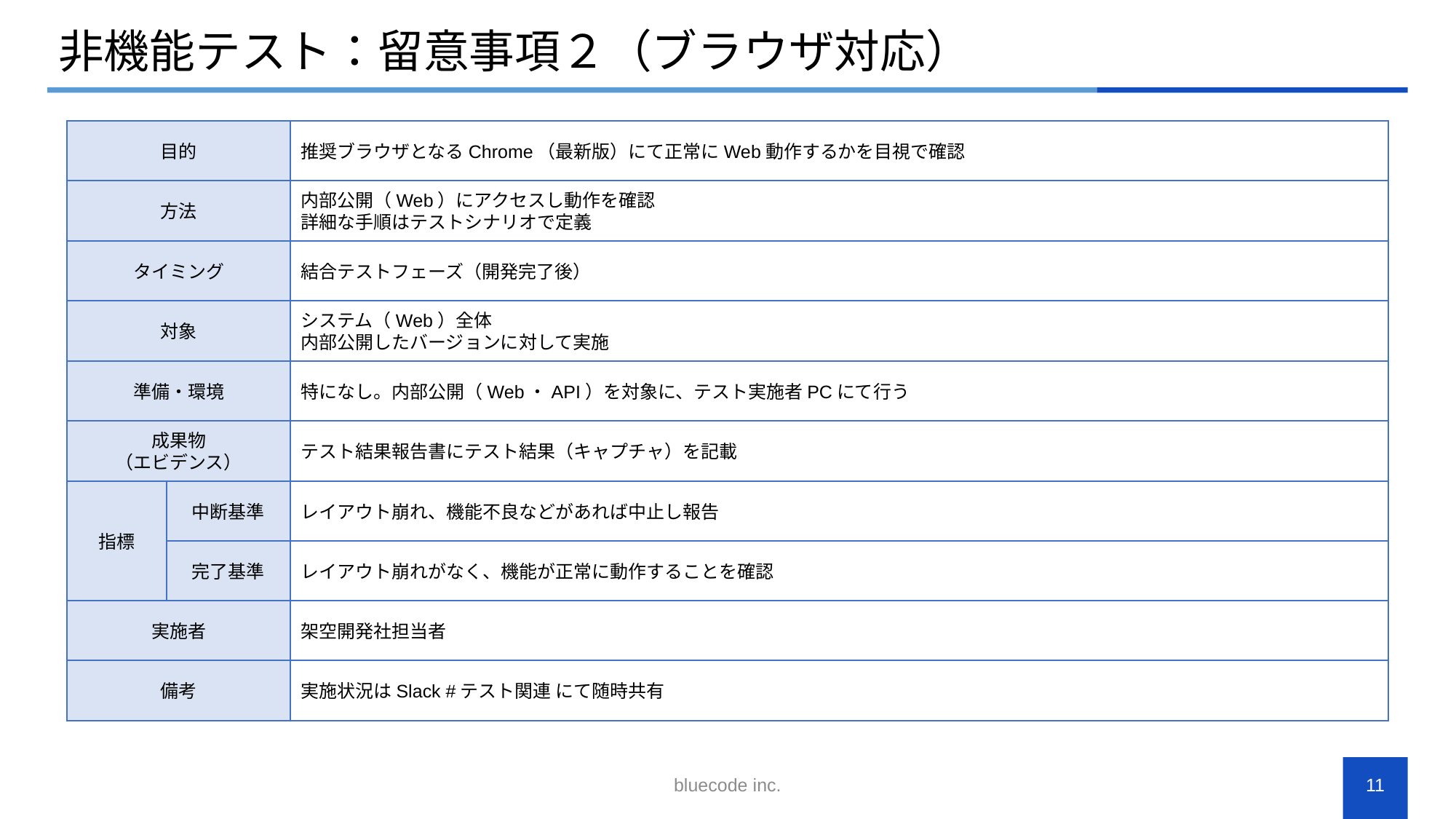

# 非機能テスト：留意事項２（ブラウザ対応）
目的
推奨ブラウザとなるChrome（最新版）にて正常にWeb動作するかを目視で確認
方法
内部公開（Web）にアクセスし動作を確認
詳細な手順はテストシナリオで定義
タイミング
結合テストフェーズ（開発完了後）
対象
システム（Web）全体
内部公開したバージョンに対して実施
準備・環境
特になし。内部公開（Web・API）を対象に、テスト実施者PCにて行う
成果物
（エビデンス）
テスト結果報告書にテスト結果（キャプチャ）を記載
指標
中断基準
レイアウト崩れ、機能不良などがあれば中止し報告
完了基準
レイアウト崩れがなく、機能が正常に動作することを確認
実施者
架空開発社担当者
備考
実施状況はSlack #テスト関連 にて随時共有
bluecode inc.
11